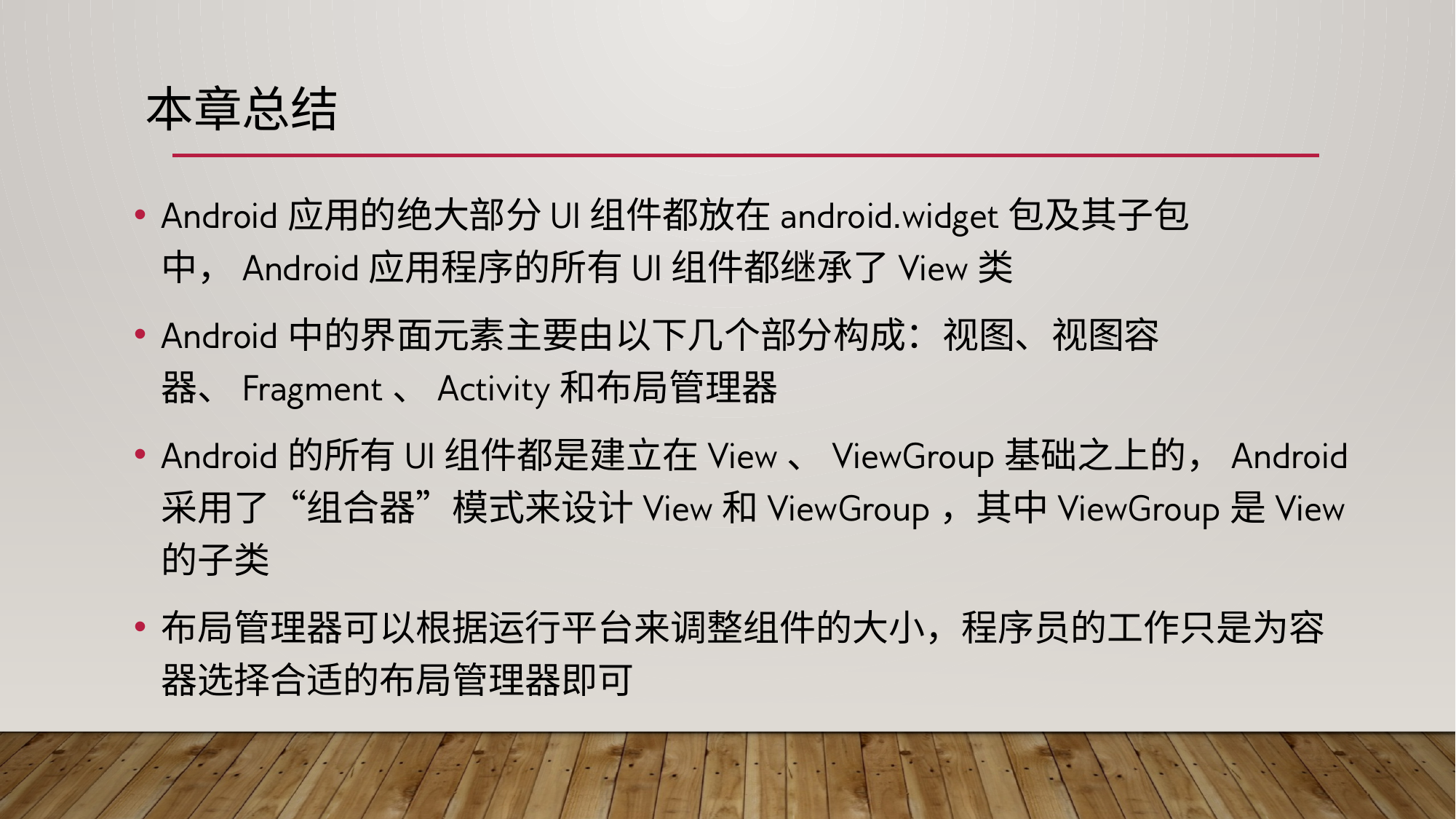

# 本章总结
Android应用的绝大部分UI组件都放在android.widget包及其子包中，Android应用程序的所有UI组件都继承了View类
Android中的界面元素主要由以下几个部分构成：视图、视图容器、Fragment、Activity和布局管理器
Android的所有UI组件都是建立在View、ViewGroup基础之上的，Android采用了“组合器”模式来设计View和ViewGroup，其中ViewGroup是View的子类
布局管理器可以根据运行平台来调整组件的大小，程序员的工作只是为容器选择合适的布局管理器即可